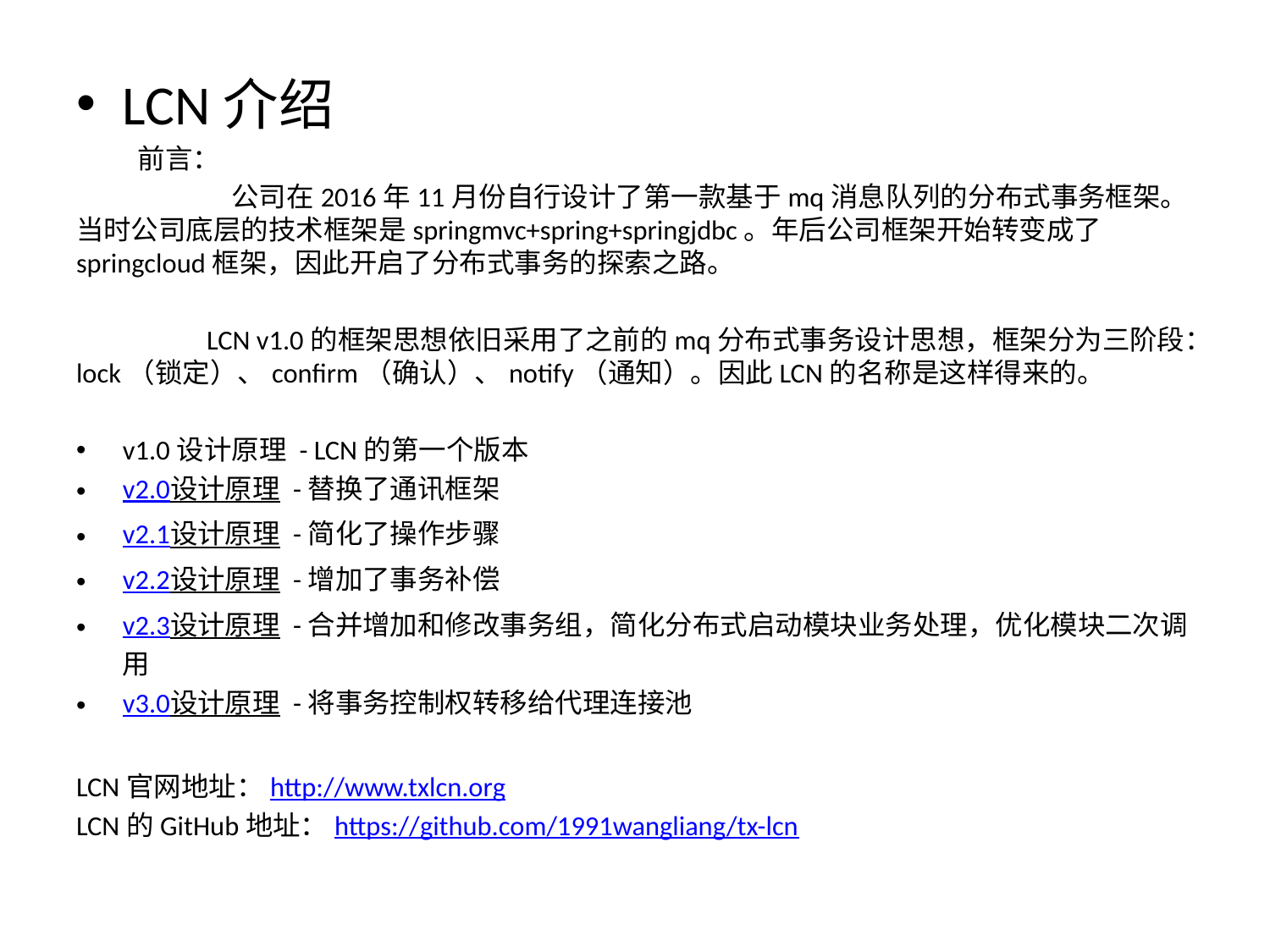

LCN介绍
         前言：
	    公司在2016年11月份自行设计了第一款基于mq消息队列的分布式事务框架。当时公司底层的技术框架是springmvc+spring+springjdbc。年后公司框架开始转变成了springcloud框架，因此开启了分布式事务的探索之路。

	 LCN v1.0的框架思想依旧采用了之前的mq分布式事务设计思想，框架分为三阶段：lock（锁定）、confirm（确认）、notify（通知）。因此LCN的名称是这样得来的。

v1.0设计原理 - LCN的第一个版本
v2.0设计原理 -替换了通讯框架
v2.1设计原理 -简化了操作步骤
v2.2设计原理 -增加了事务补偿
v2.3设计原理 -合并增加和修改事务组，简化分布式启动模块业务处理，优化模块二次调用
v3.0设计原理 -将事务控制权转移给代理连接池

LCN官网地址：http://www.txlcn.org
LCN的GitHub地址：https://github.com/1991wangliang/tx-lcn